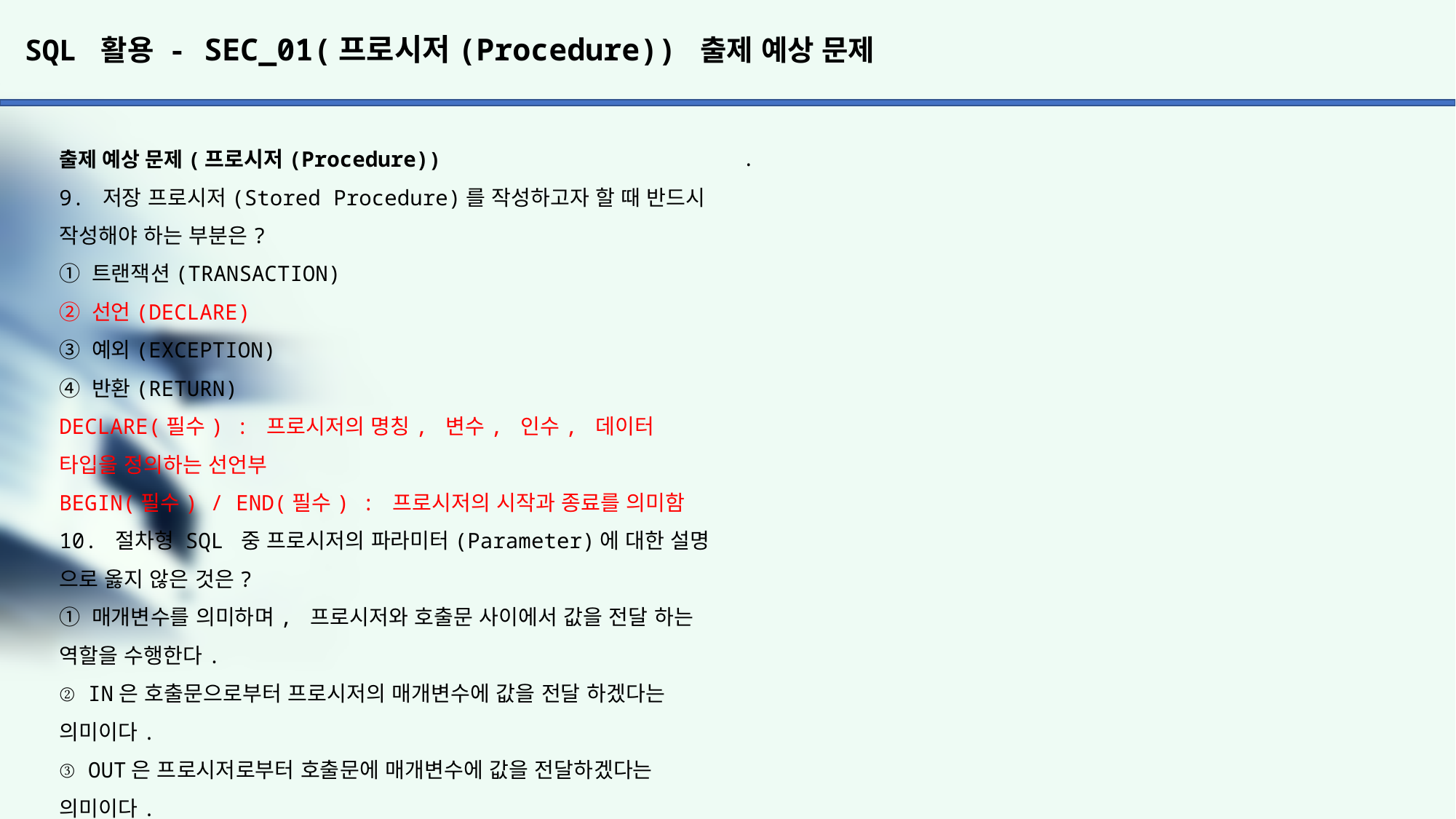

# SQL 활용 - SEC_01(프로시저(Procedure)) 출제 예상 문제
.
출제 예상 문제(프로시저(Procedure))
9. 저장 프로시저(Stored Procedure)를 작성하고자 할 때 반드시
작성해야 하는 부분은?
① 트랜잭션(TRANSACTION)
② 선언(DECLARE)
③ 예외(EXCEPTION)
④ 반환(RETURN)
DECLARE(필수) : 프로시저의 명칭, 변수, 인수, 데이터 타입을 정의하는 선언부
BEGIN(필수) / END(필수) : 프로시저의 시작과 종료를 의미함
10. 절차형 SQL 중 프로시저의 파라미터(Parameter)에 대한 설명
으로 옳지 않은 것은?
① 매개변수를 의미하며, 프로시저와 호출문 사이에서 값을 전달 하는 역할을 수행한다.
② IN은 호출문으로부터 프로시저의 매개변수에 값을 전달 하겠다는 의미이다.
③ OUT은 프로시저로부터 호출문에 매개변수에 값을 전달하겠다는 의미이다.
④ 파라미터에는 어떤 값이 올지 알 수 없으므로 자료형을 생략 한다.
자료형(DATA TYPE)은 컴퓨터가 데이터를 취급하는 방법에 대해서
정의하는 것으로, 자료형이 없는 경우 데이터를 메모리로 읽어 들이는 것조차 불가능하다.하여 자료형은 반드시 있어야 한다.